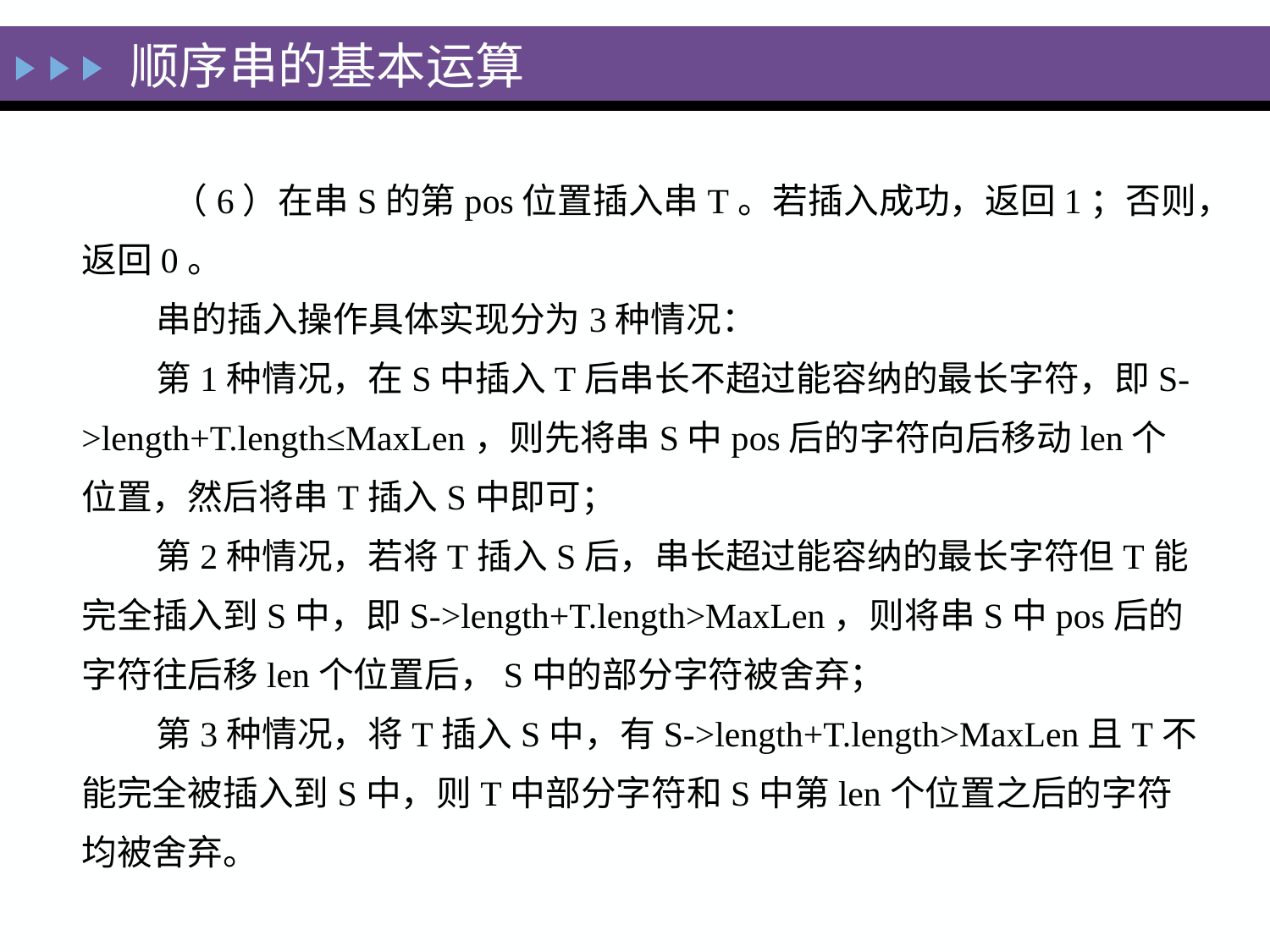

# 顺序串的基本运算
 （6）在串S的第pos位置插入串T。若插入成功，返回1；否则，返回0。
串的插入操作具体实现分为3种情况：
第1种情况，在S中插入T后串长不超过能容纳的最长字符，即S->length+T.length≤MaxLen，则先将串S中pos后的字符向后移动len个位置，然后将串T插入S中即可；
第2种情况，若将T插入S后，串长超过能容纳的最长字符但T能完全插入到S中，即S->length+T.length>MaxLen，则将串S中pos后的字符往后移len个位置后，S中的部分字符被舍弃；
第3种情况，将T插入S中，有S->length+T.length>MaxLen且T不能完全被插入到S中，则T中部分字符和S中第len个位置之后的字符均被舍弃。